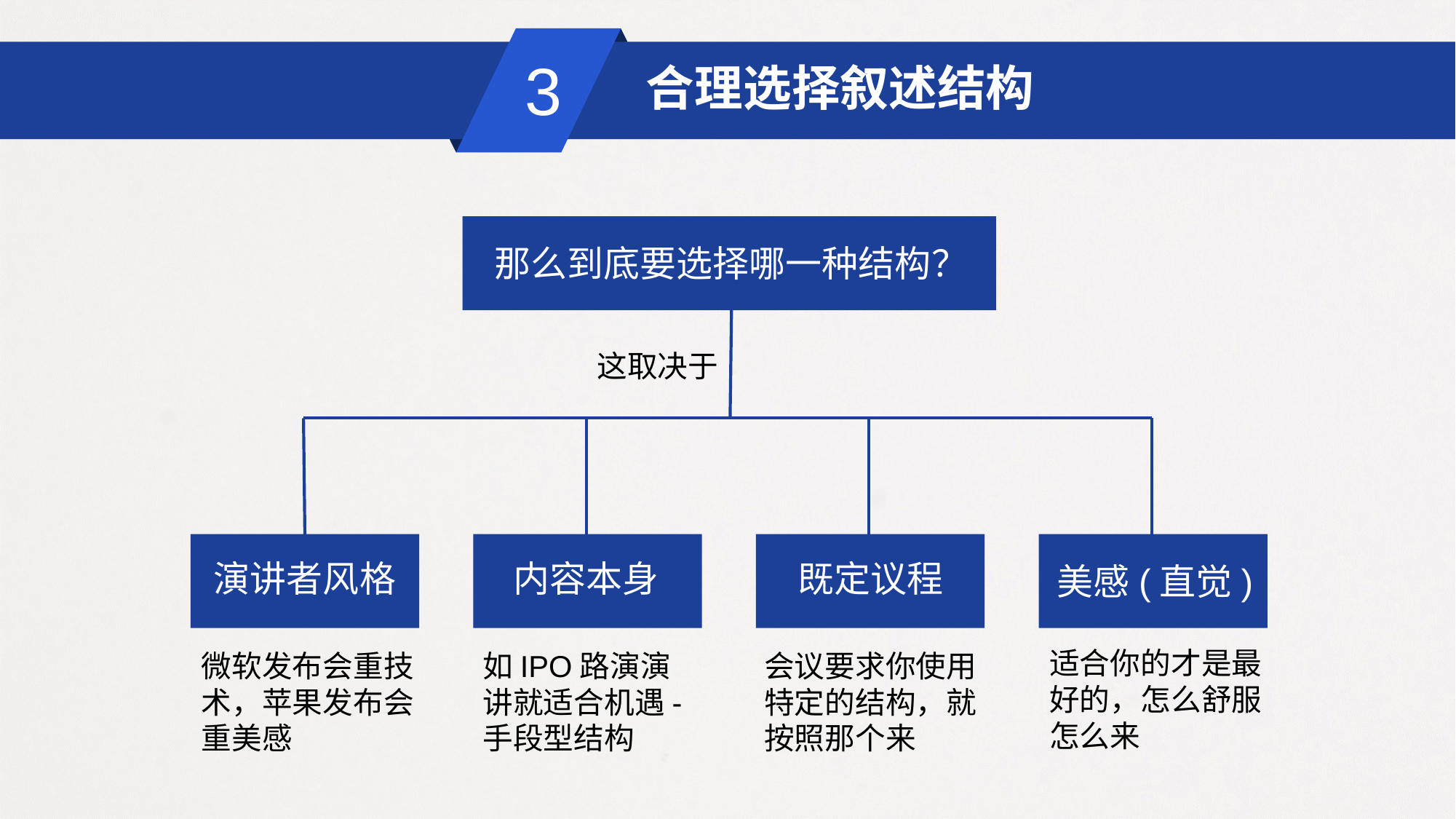

合理选择叙述结构

3

那么到底要选择哪一种结构？
这取决于

演讲者风格
内容本身
既定议程
美感(直觉)
适合你的才是最好的，怎么舒服怎么来
微软发布会重技术，苹果发布会重美感
如IPO路演演讲就适合机遇-手段型结构
会议要求你使用特定的结构，就按照那个来